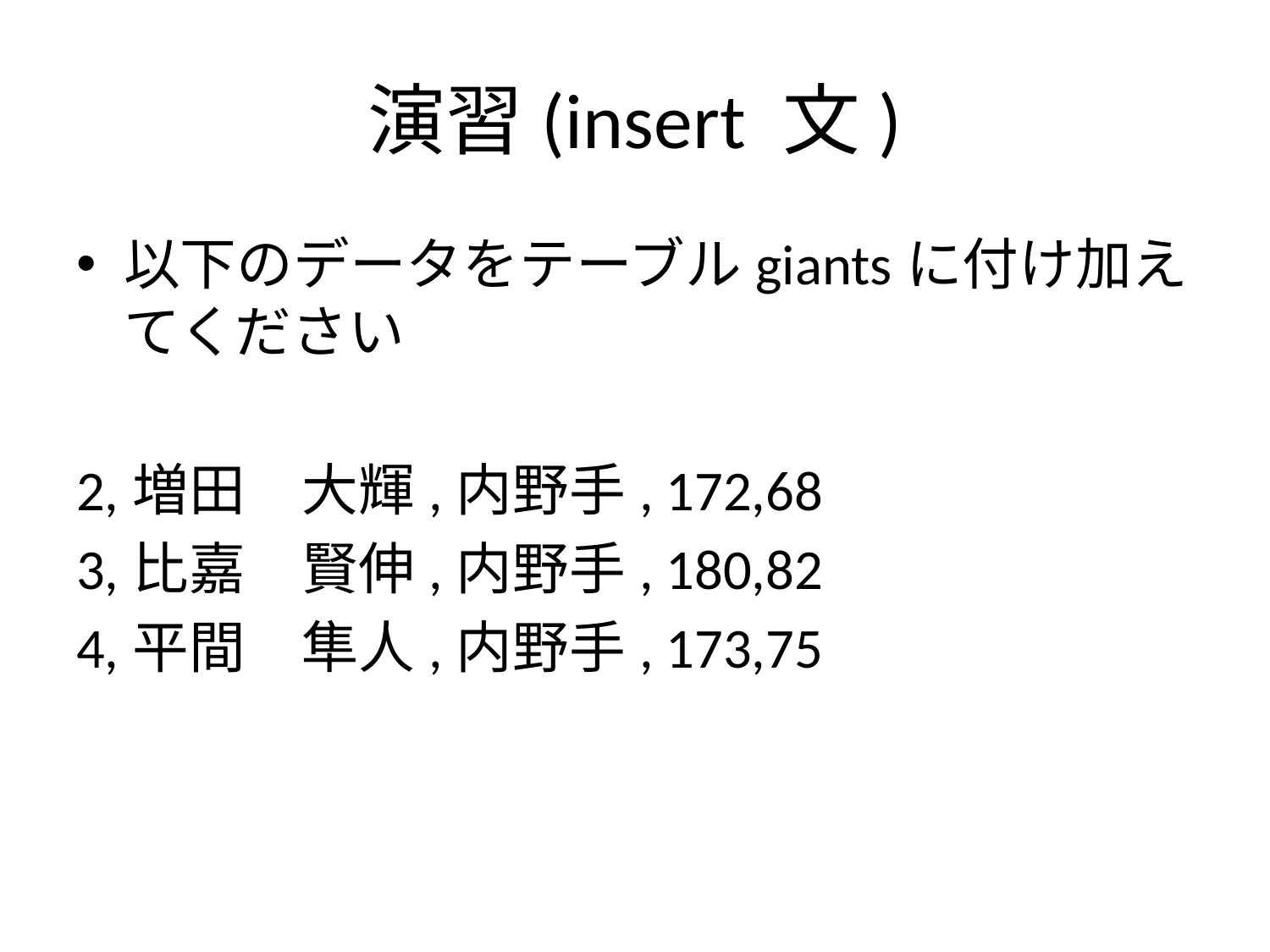

# 演習(insert 文)
以下のデータをテーブルgiantsに付け加えてください

2,増田　大輝,内野手, 172,68
3,比嘉　賢伸,内野手, 180,82
4,平間　隼人,内野手, 173,75